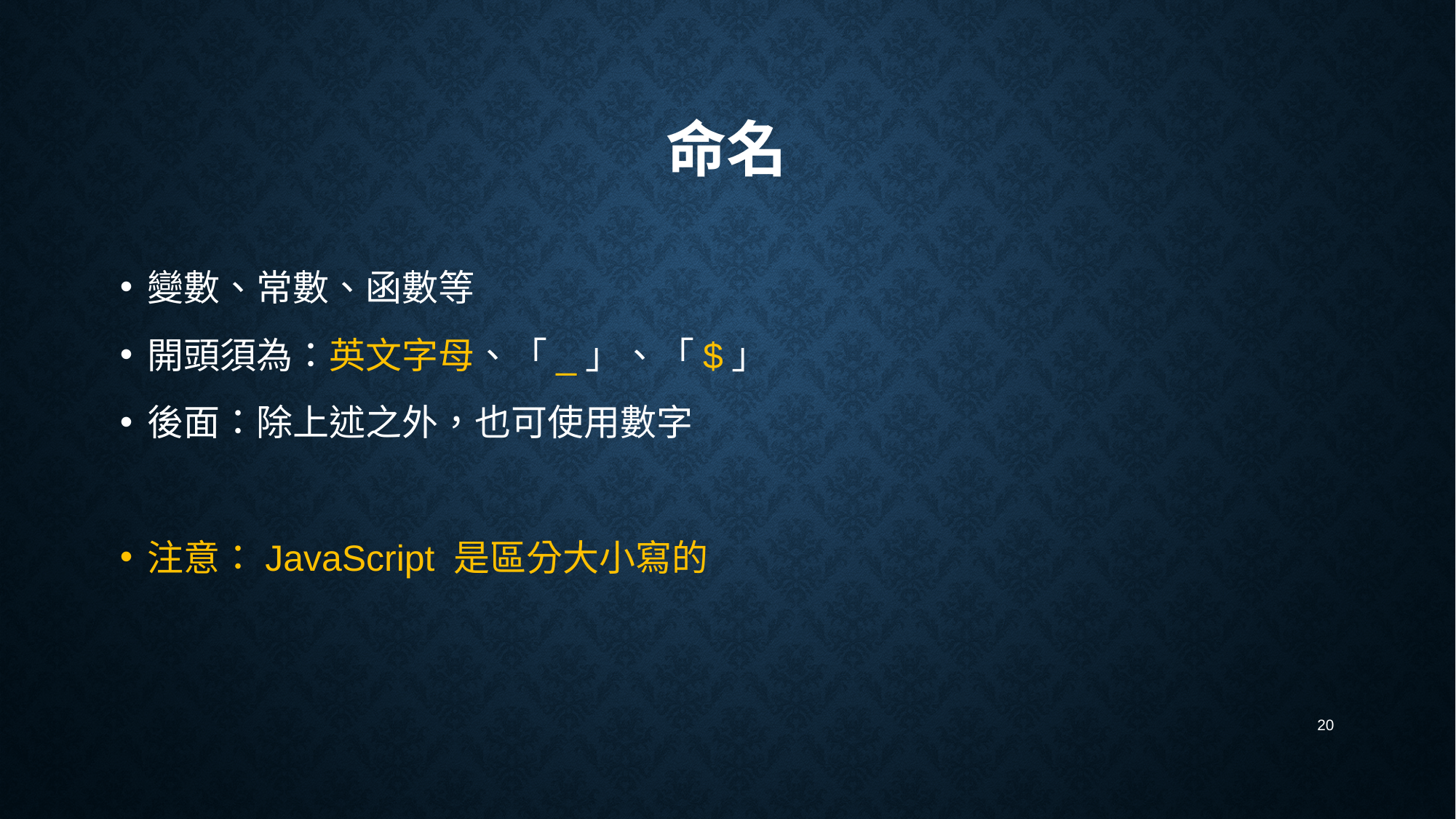

# 命名
變數、常數、函數等
開頭須為：英文字母、「_」、「$」
後面：除上述之外，也可使用數字

注意：JavaScript 是區分大小寫的
20